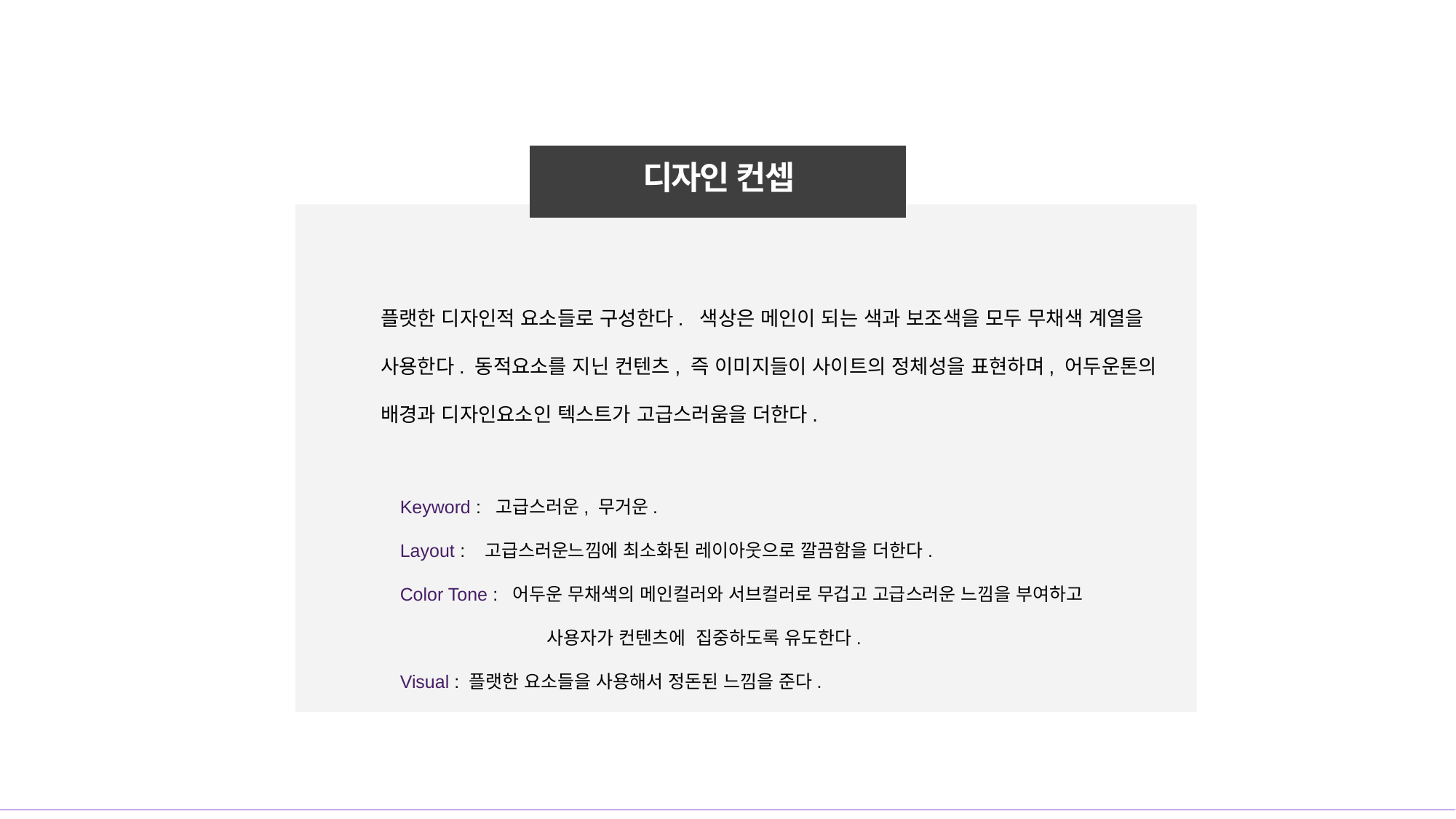

디자인 컨셉

플랫한 디자인적 요소들로 구성한다.  색상은 메인이 되는 색과 보조색을 모두 무채색 계열을 사용한다. 동적요소를 지닌 컨텐츠, 즉 이미지들이 사이트의 정체성을 표현하며, 어두운톤의 배경과 디자인요소인 텍스트가 고급스러움을 더한다.

            Keyword :  고급스러운, 무거운.
            Layout :   고급스러운느낌에 최소화된 레이아웃으로 깔끔함을 더한다.
            Color Tone :  어두운 무채색의 메인컬러와 서브컬러로 무겁고 고급스러운 느낌을 부여하고
                                        사용자가 컨텐츠에  집중하도록 유도한다.
            Visual : 플랫한 요소들을 사용해서 정돈된 느낌을 준다.